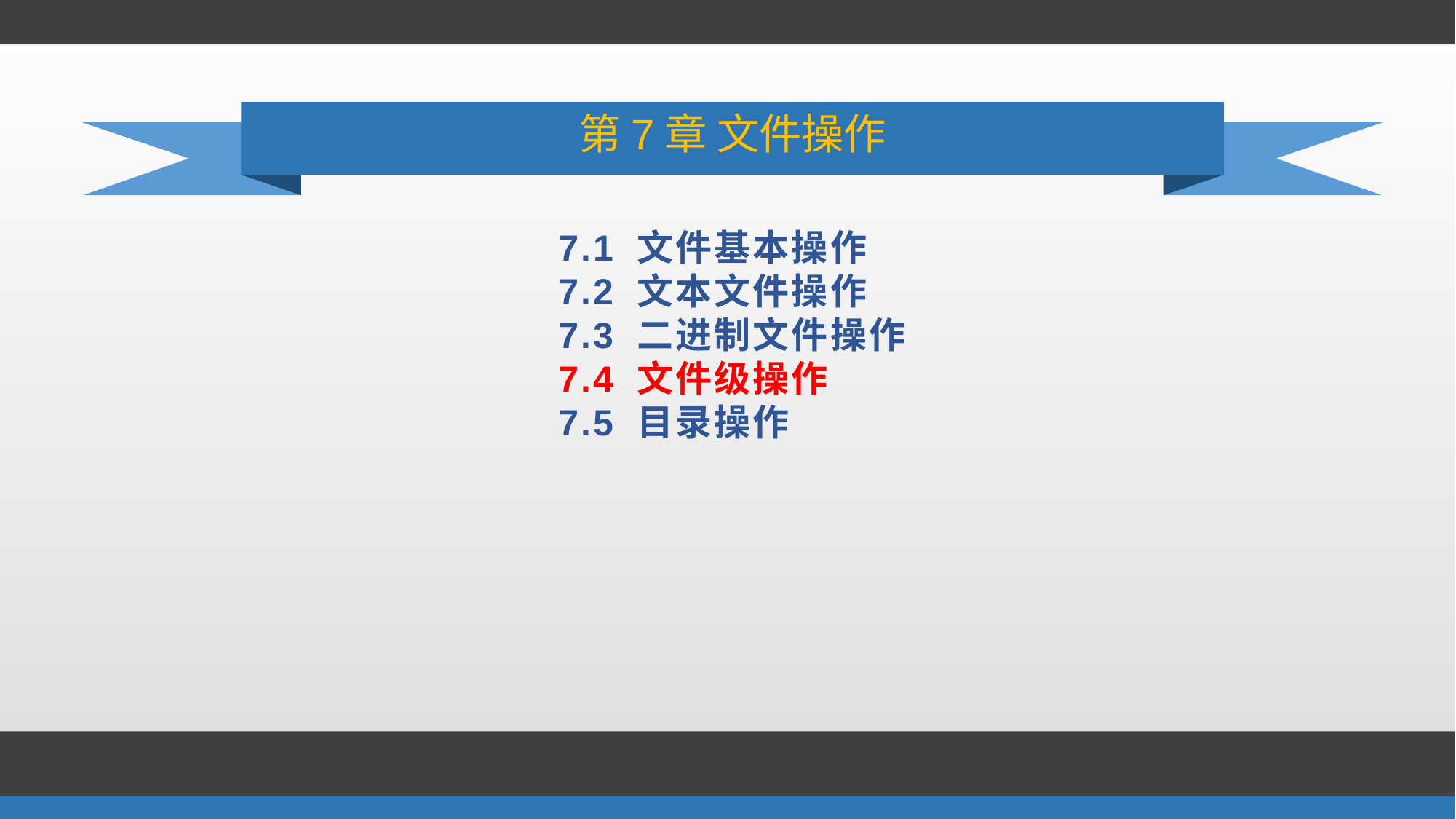

# 第7章 文件操作
7.1 文件基本操作
7.2 文本文件操作
7.3 二进制文件操作
7.4 文件级操作
7.5 目录操作